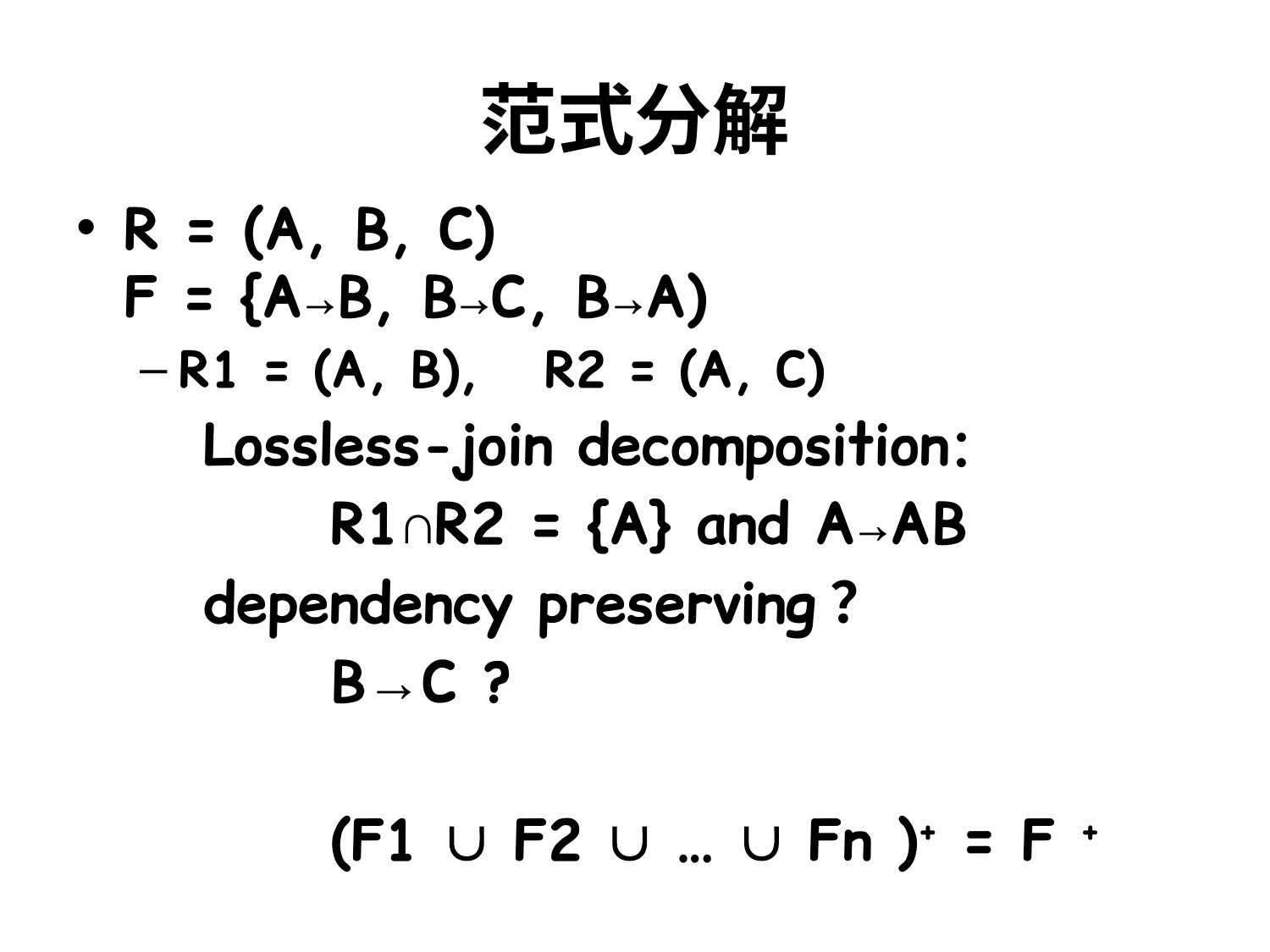

# 范式分解
R = (A, B, C)
F = {A→B, B→C, B→A)
R1 = (A, B),   R2 = (A, C)
	Lossless-join decomposition:
		R1∩R2 = {A} and A→AB
	dependency preserving？
		B→C ?

		(F1 ∪ F2 ∪ … ∪ Fn )+ = F +